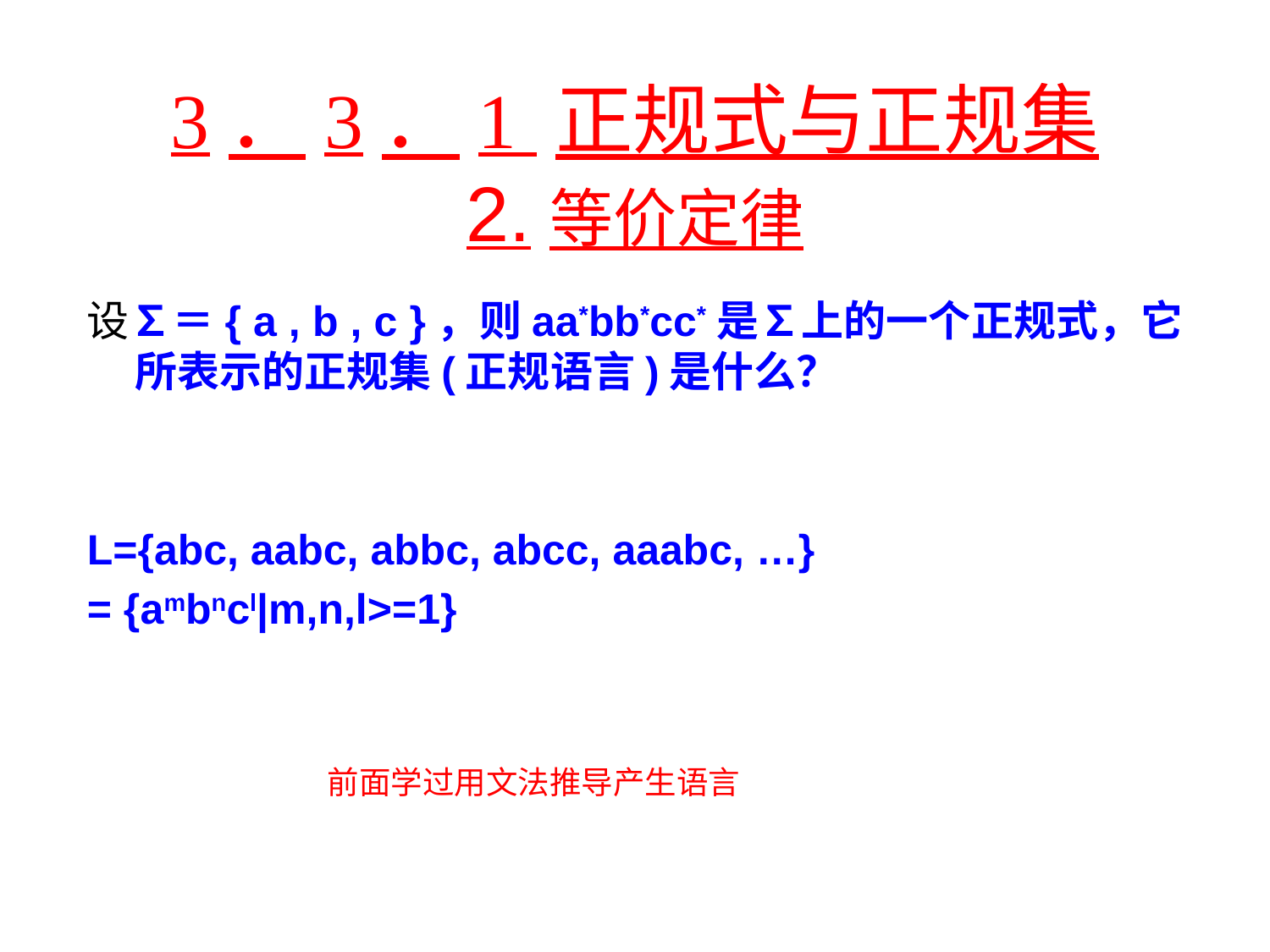

# 3．3．1 正规式与正规集 2.等价定律
设∑＝{ a , b , c }，则aa*bb*cc*是∑上的一个正规式，它所表示的正规集(正规语言)是什么？

L={abc, aabc, abbc, abcc, aaabc, …}
= {ambncl|m,n,l>=1}
前面学过用文法推导产生语言